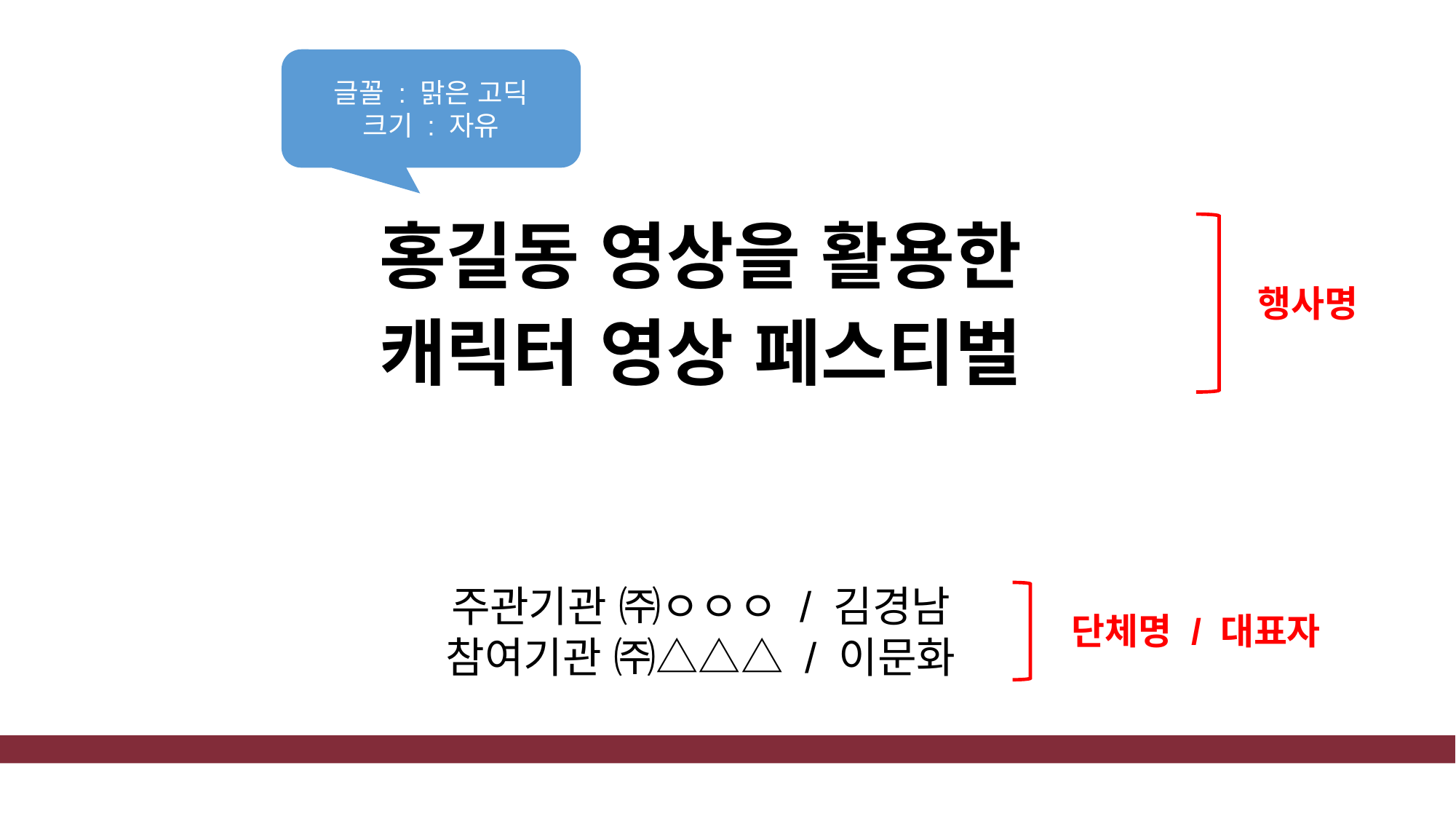

글꼴 : 맑은 고딕
크기 : 자유
홍길동 영상을 활용한
캐릭터 영상 페스티벌

행사명
주관기관 ㈜ㅇㅇㅇ / 김경남
참여기관 ㈜△△△ / 이문화

단체명 / 대표자